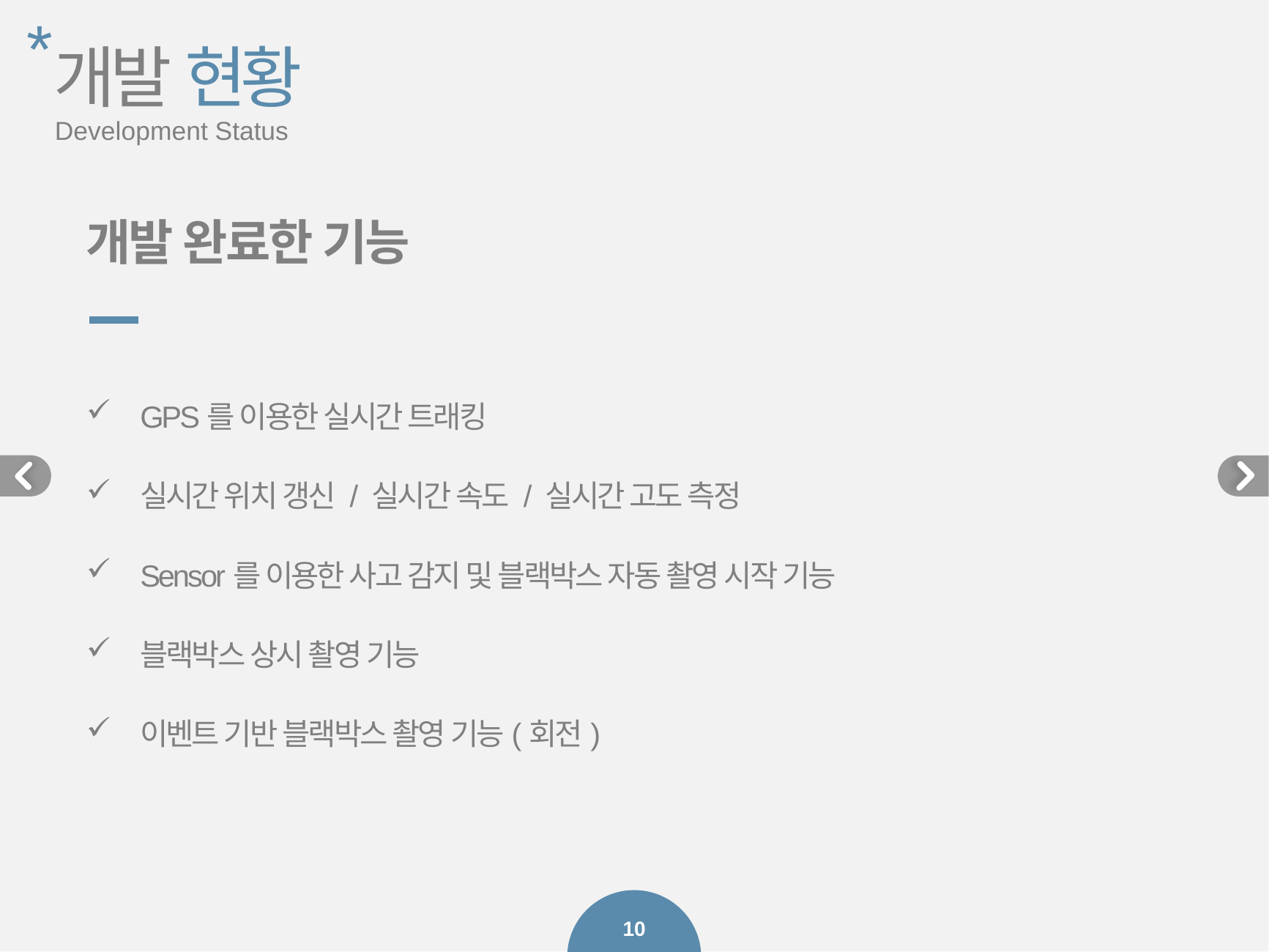

*
개발 현황
Development Status
개발 완료한 기능
GPS를 이용한 실시간 트래킹
실시간 위치 갱신 / 실시간 속도 / 실시간 고도 측정
Sensor를 이용한 사고 감지 및 블랙박스 자동 촬영 시작 기능
블랙박스 상시 촬영 기능
이벤트 기반 블랙박스 촬영 기능(회전)